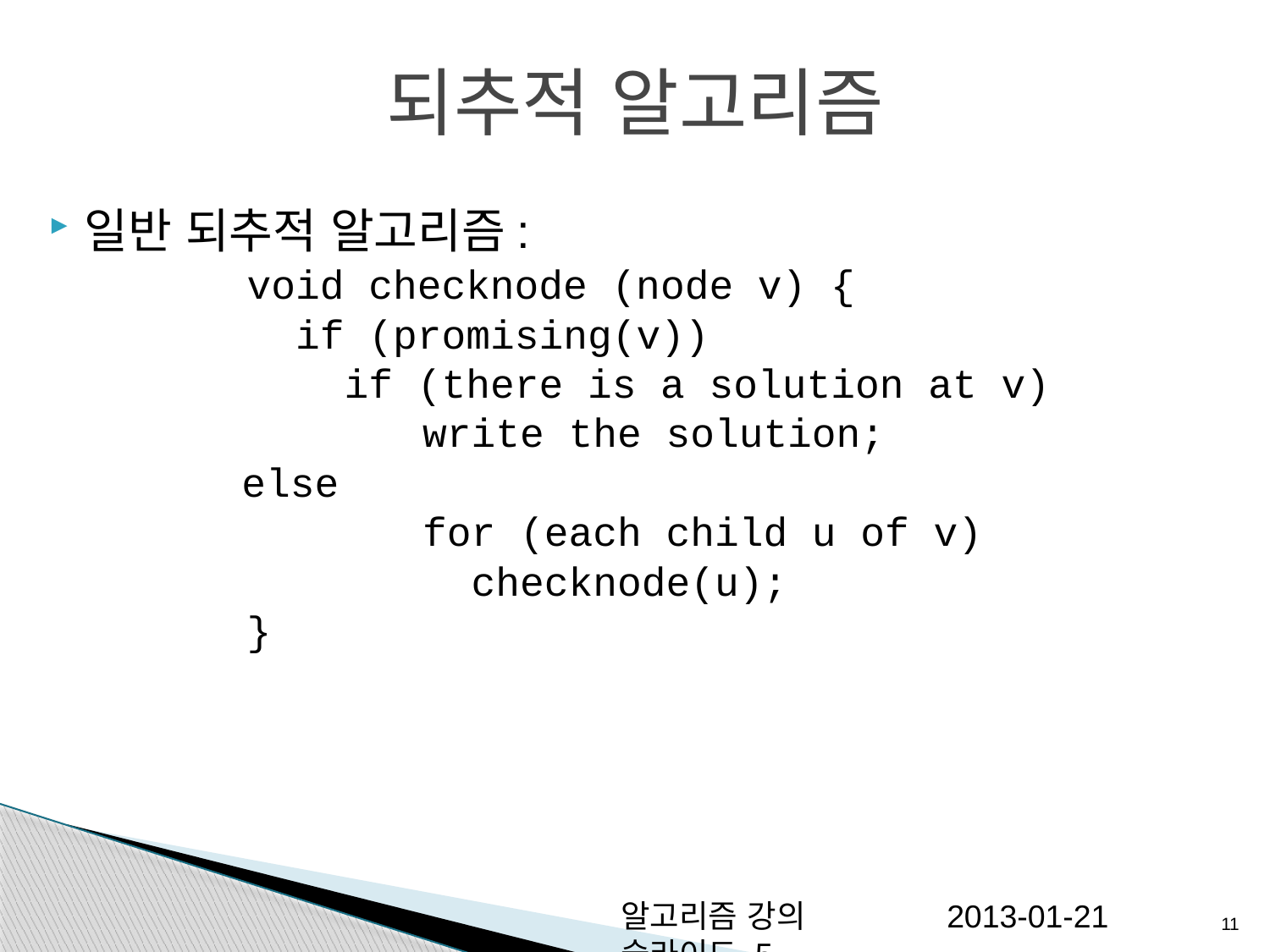

되추적 알고리즘
일반 되추적 알고리즘:
		void checknode (node v) {
		  if (promising(v))
		    if (there is a solution at v)
			  write the solution;
	     else
			  for (each child u of v)
			    checknode(u);
		}
알고리즘 강의 슬라이드 5
2013-01-21
11